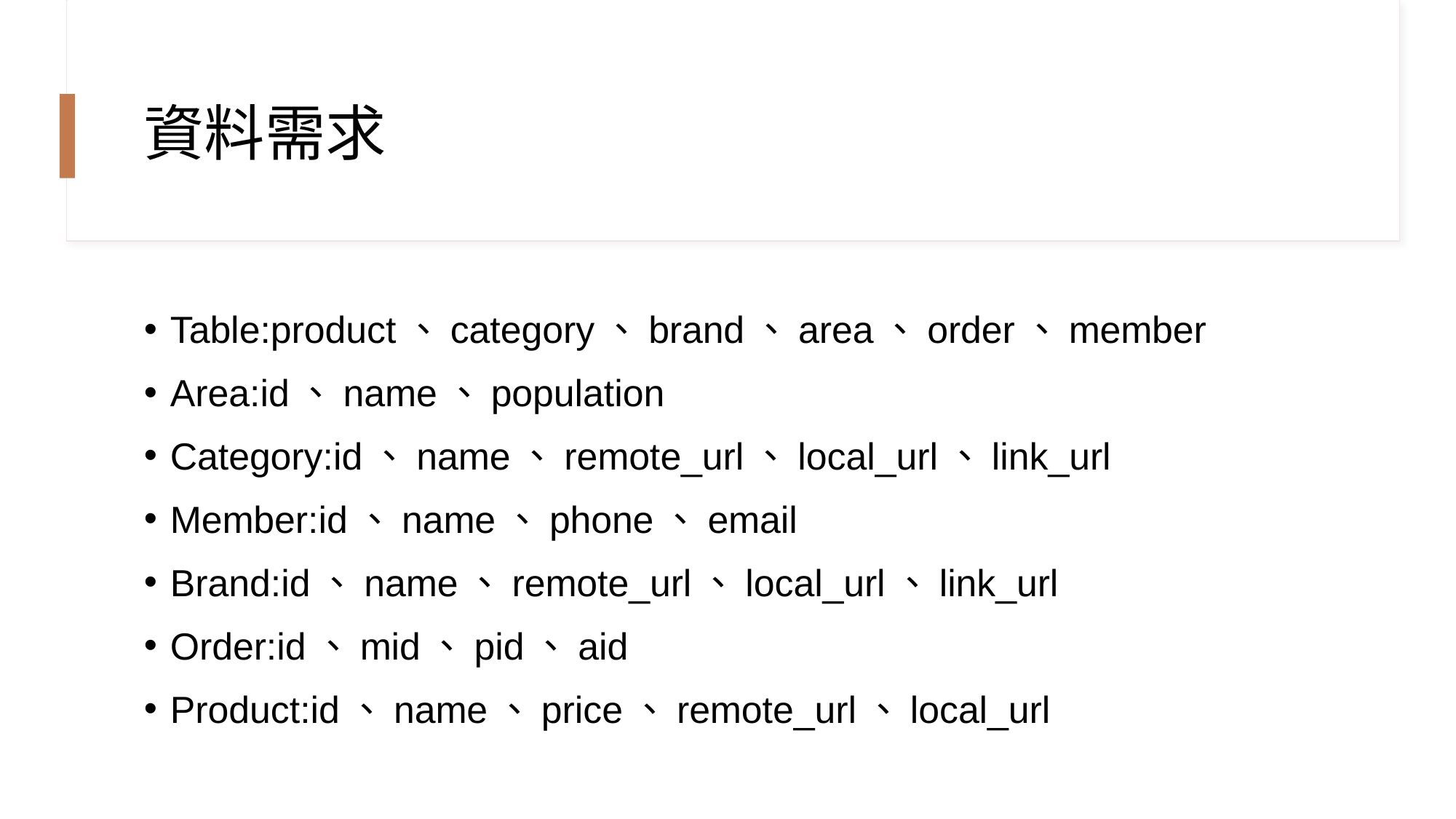

# 資料需求
Table:product、category、brand、area、order、member
Area:id、name、population
Category:id、name、remote_url、local_url、link_url
Member:id、name、phone、email
Brand:id、name、remote_url、local_url、link_url
Order:id、mid、pid、aid
Product:id、name、price、remote_url、local_url